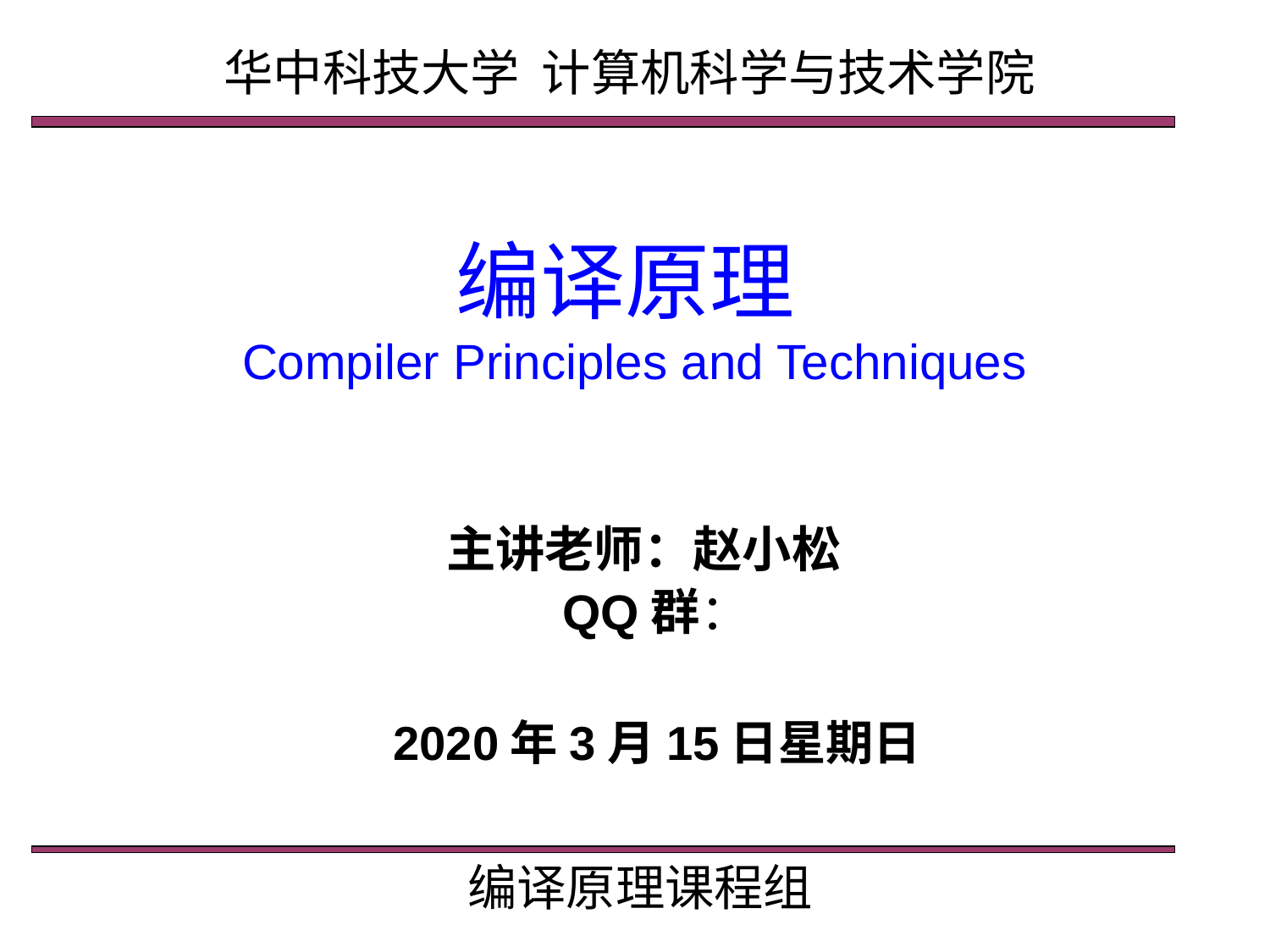

华中科技大学  计算机科学与技术学院
# 编译原理 Compiler Principles and Techniques
主讲老师：赵小松
 QQ群：
2020年3月15日星期日
编译原理课程组